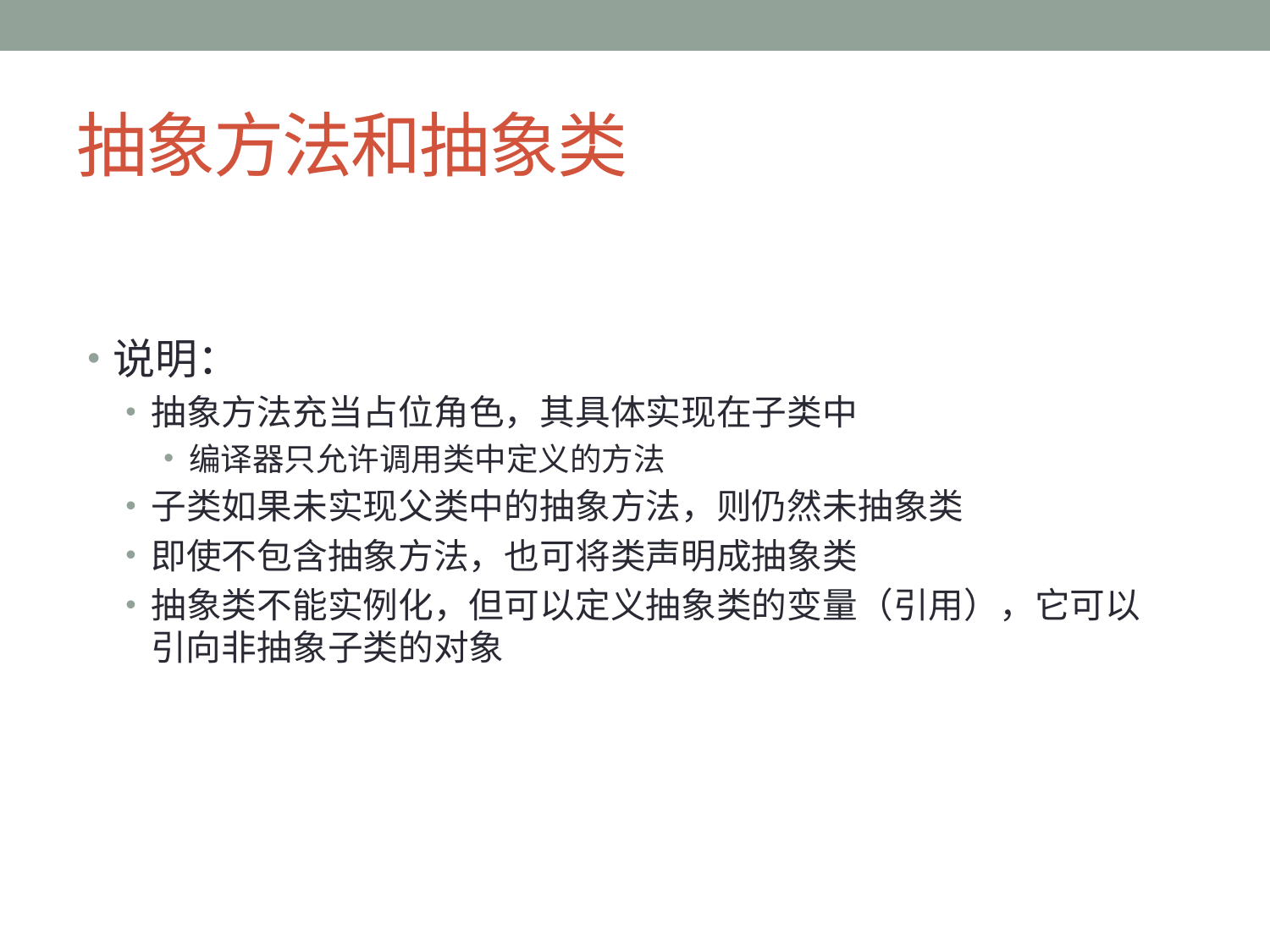

# 抽象方法和抽象类
说明：
抽象方法充当占位角色，其具体实现在子类中
编译器只允许调用类中定义的方法
子类如果未实现父类中的抽象方法，则仍然未抽象类
即使不包含抽象方法，也可将类声明成抽象类
抽象类不能实例化，但可以定义抽象类的变量（引用），它可以引向非抽象子类的对象